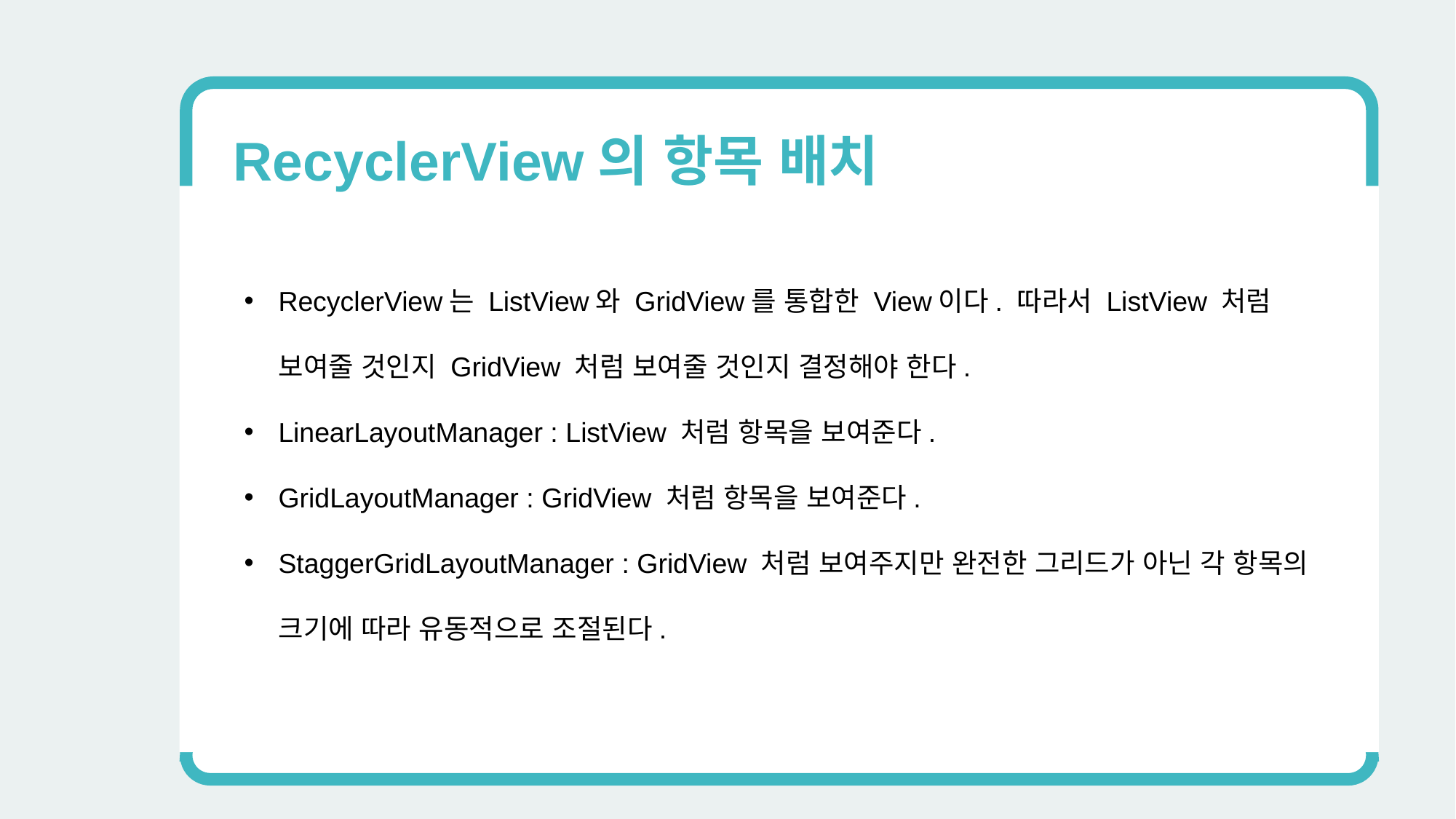

RecyclerView의 항목 배치

RecyclerView는 ListView와 GridView를 통합한 View이다. 따라서 ListView 처럼 보여줄 것인지 GridView 처럼 보여줄 것인지 결정해야 한다.
LinearLayoutManager : ListView 처럼 항목을 보여준다.
GridLayoutManager : GridView 처럼 항목을 보여준다.
StaggerGridLayoutManager : GridView 처럼 보여주지만 완전한 그리드가 아닌 각 항목의 크기에 따라 유동적으로 조절된다.